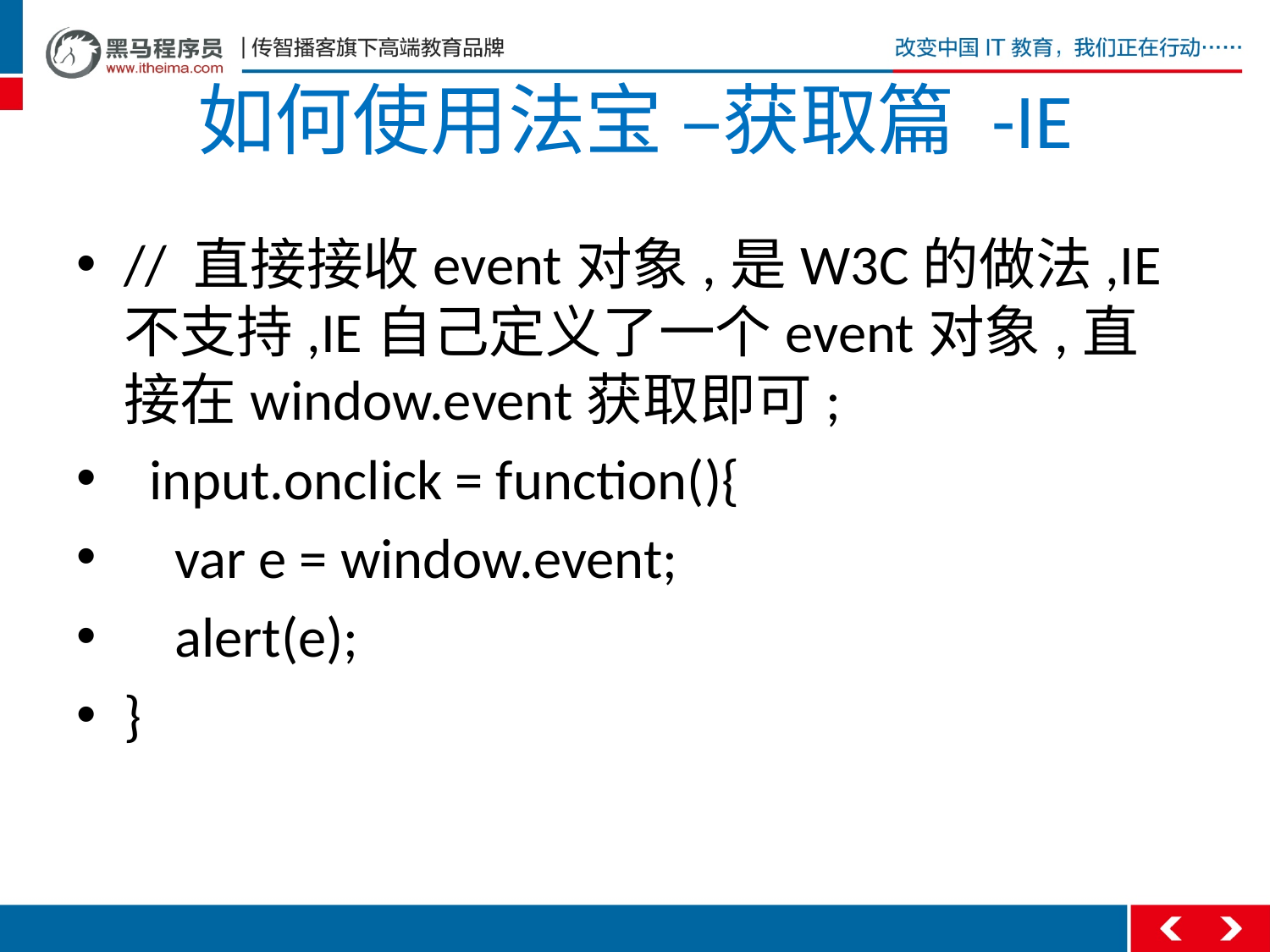

# 如何使用法宝 –获取篇 -IE
// 直接接收event对象,是W3C的做法,IE不支持,IE自己定义了一个event对象,直接在window.event获取即可;
  input.onclick = function(){
    var e = window.event;
    alert(e);
}